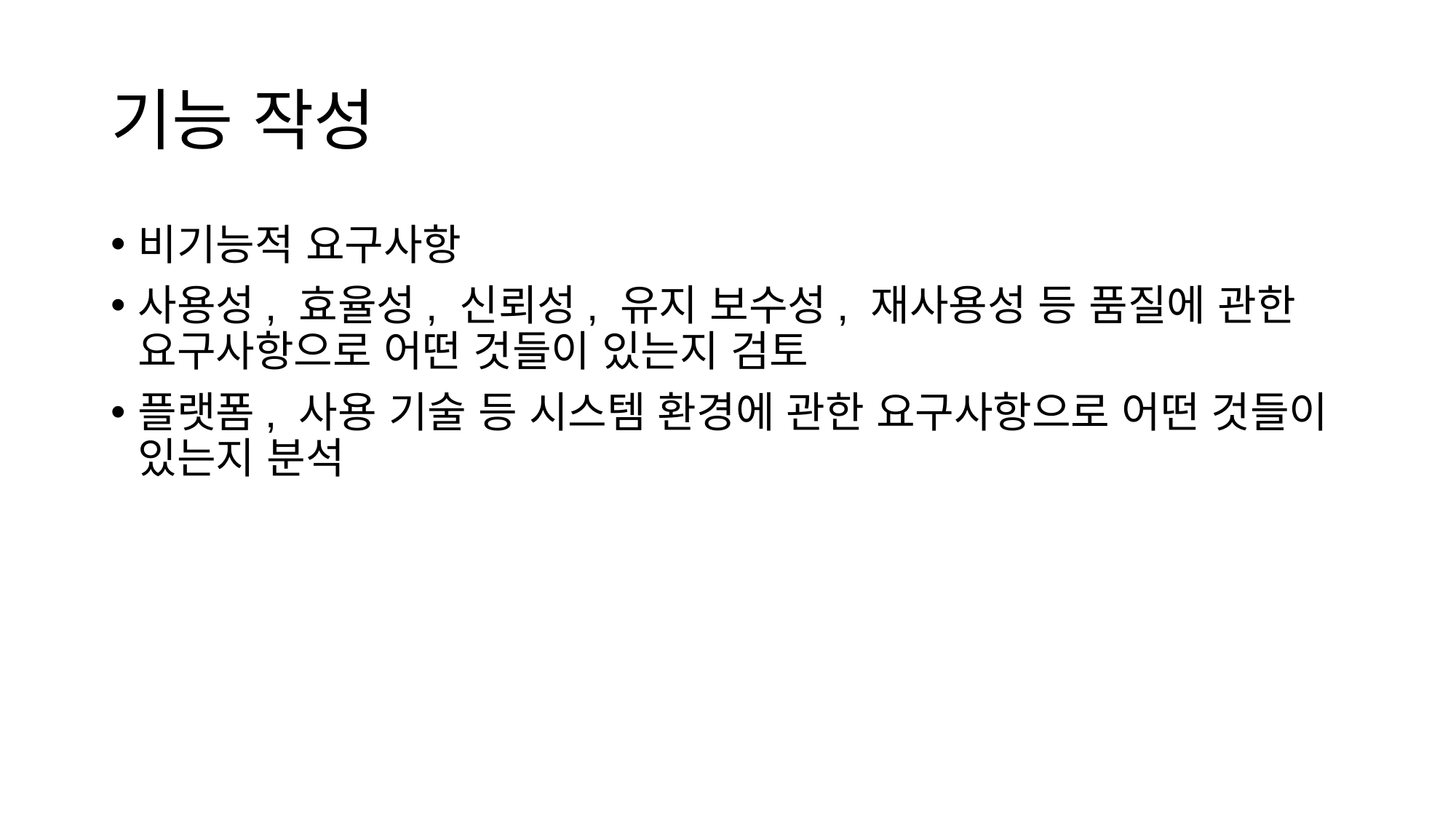

# 기능 작성
비기능적 요구사항
사용성, 효율성, 신뢰성, 유지 보수성, 재사용성 등 품질에 관한 요구사항으로 어떤 것들이 있는지 검토
플랫폼, 사용 기술 등 시스템 환경에 관한 요구사항으로 어떤 것들이 있는지 분석